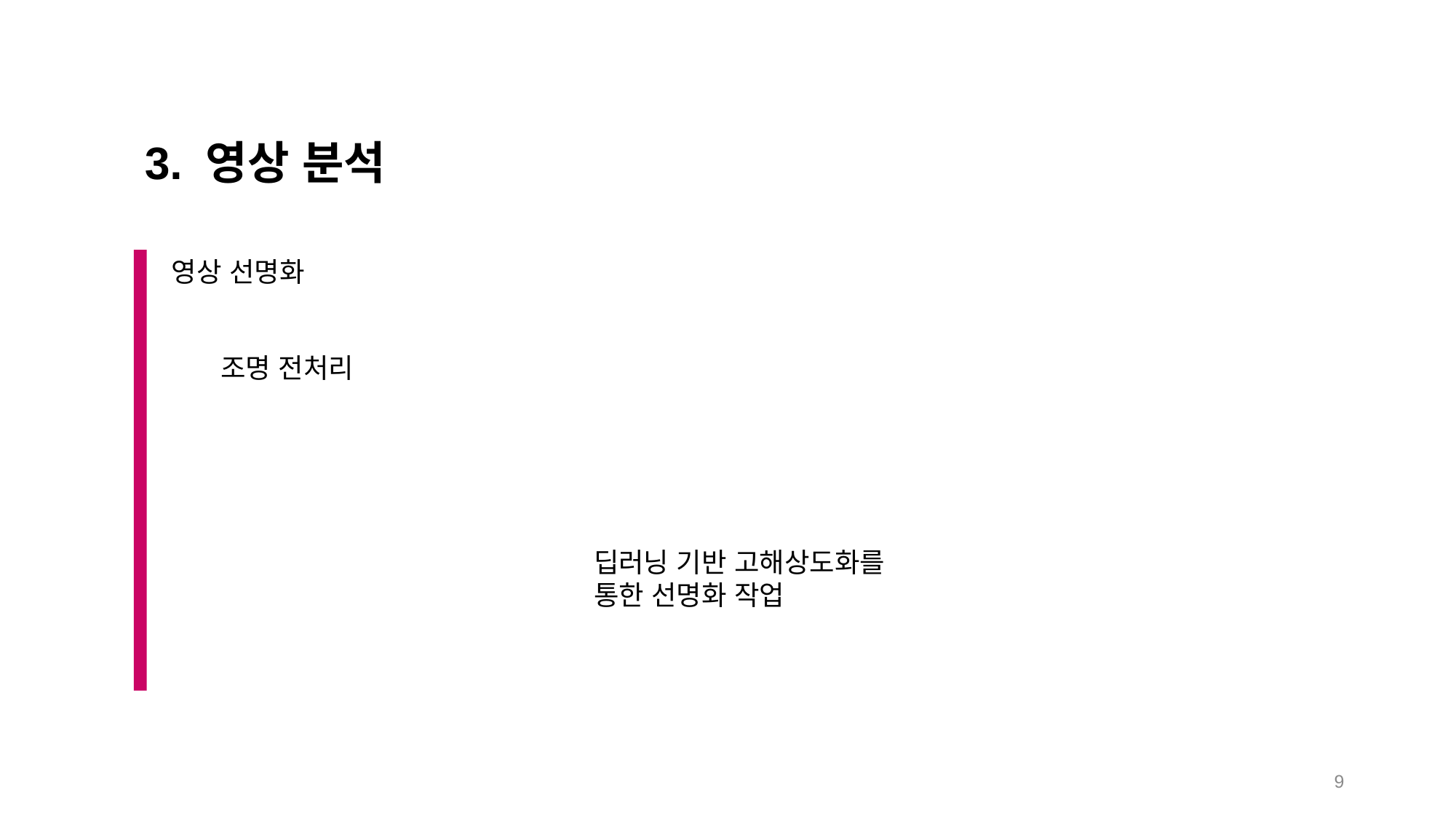

3. 영상 분석

 영상 선명화
조명 전처리
딥러닝 기반 고해상도화를 통한 선명화 작업
9